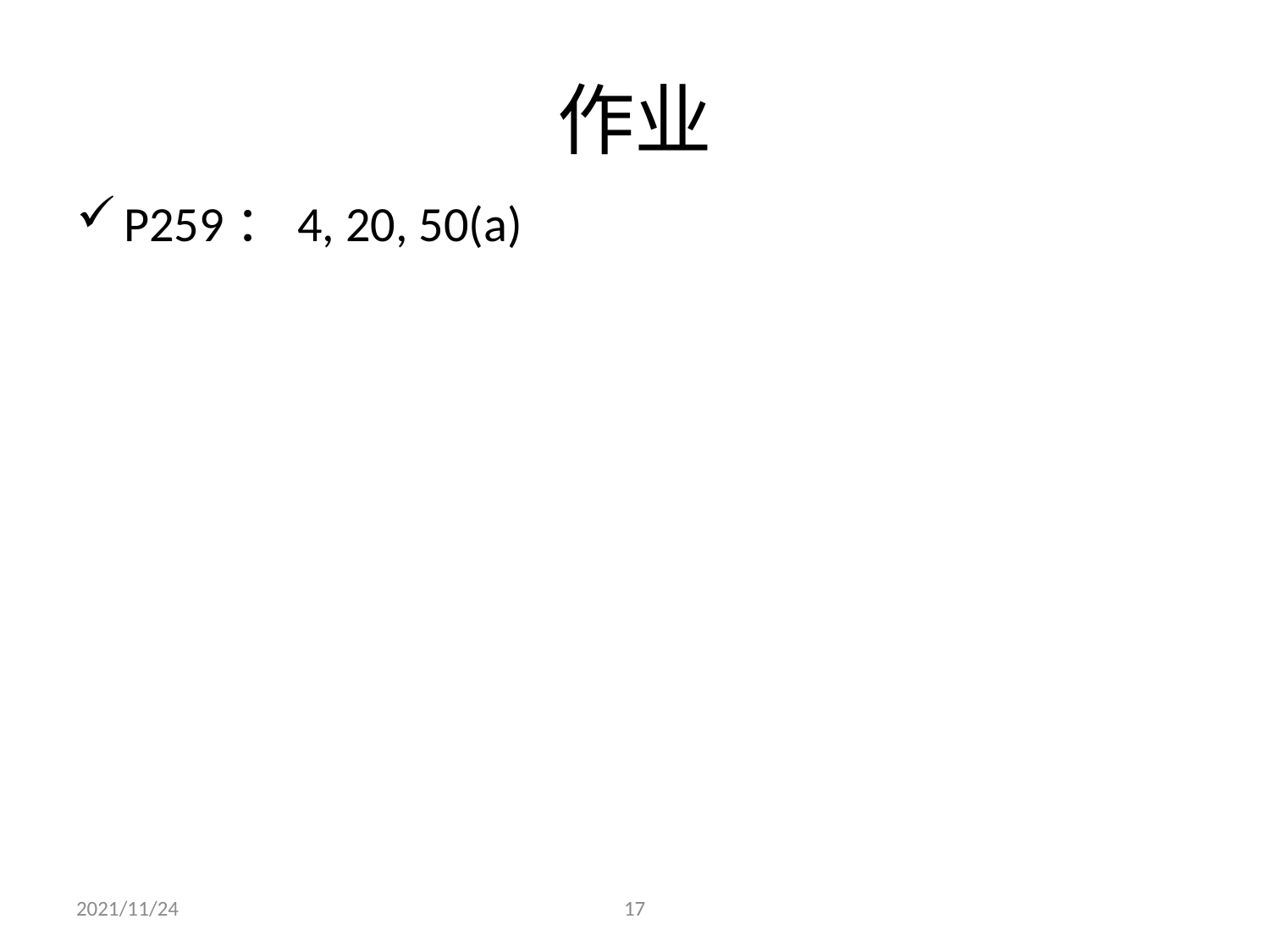

# 作业
P259：4, 20, 50(a)
2021/11/24
17